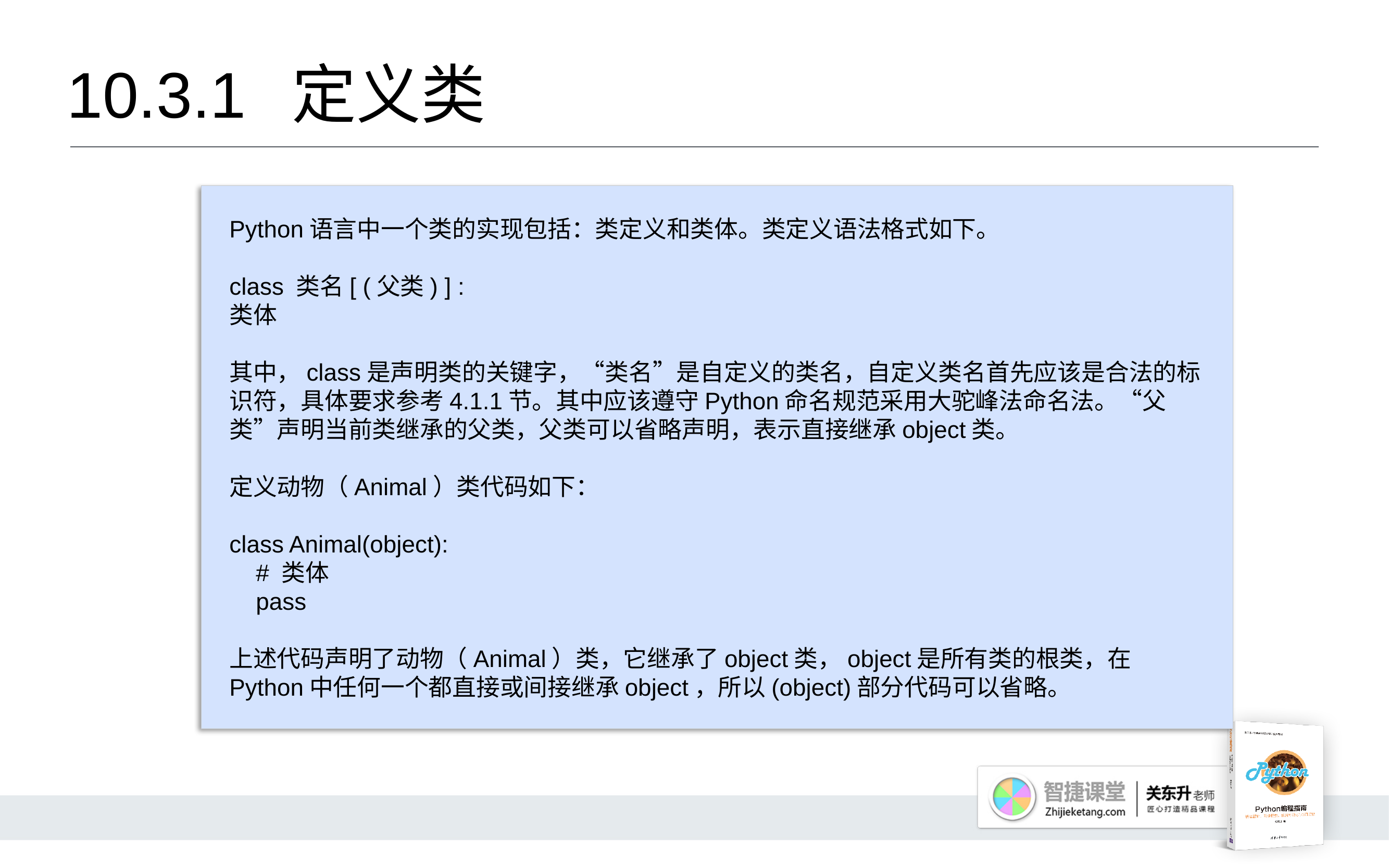

# 10.3.1 	定义类
Python语言中一个类的实现包括：类定义和类体。类定义语法格式如下。

class 类名[ (父类) ] :
类体

其中，class是声明类的关键字，“类名”是自定义的类名，自定义类名首先应该是合法的标识符，具体要求参考4.1.1节。其中应该遵守Python命名规范采用大驼峰法命名法。“父类”声明当前类继承的父类，父类可以省略声明，表示直接继承object类。

定义动物（Animal）类代码如下：

class Animal(object):
    # 类体
    pass

上述代码声明了动物（Animal）类，它继承了object类，object是所有类的根类，在Python中任何一个都直接或间接继承object，所以(object)部分代码可以省略。